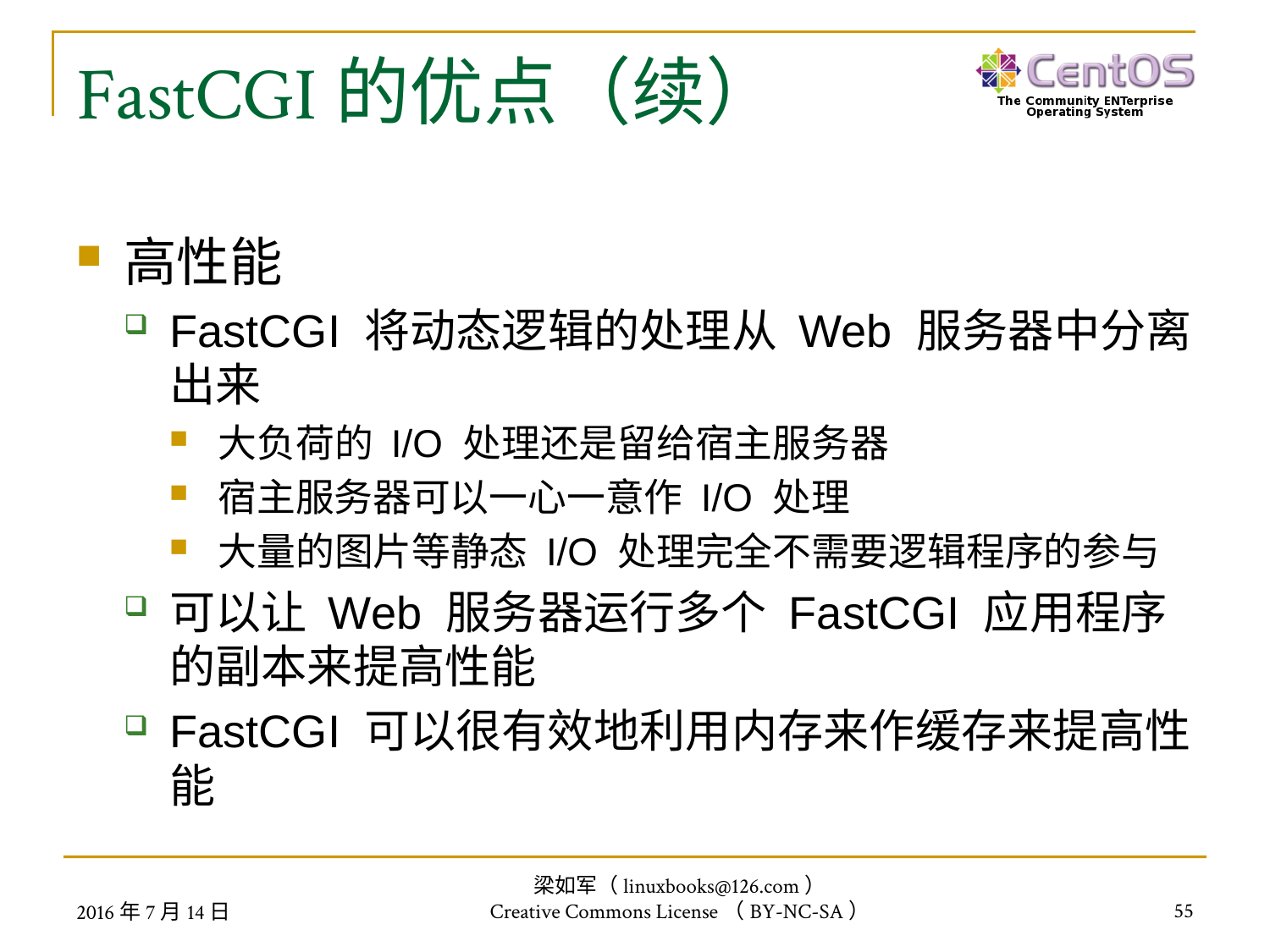

# FastCGI的优点（续）
高性能
FastCGI 将动态逻辑的处理从 Web 服务器中分离出来
大负荷的 I/O 处理还是留给宿主服务器
宿主服务器可以一心一意作 I/O 处理
大量的图片等静态 I/O 处理完全不需要逻辑程序的参与
可以让 Web 服务器运行多个 FastCGI 应用程序的副本来提高性能
FastCGI 可以很有效地利用内存来作缓存来提高性能
梁如军（linuxbooks@126.com）
Creative Commons License（BY-NC-SA）
2016年7月14日
55